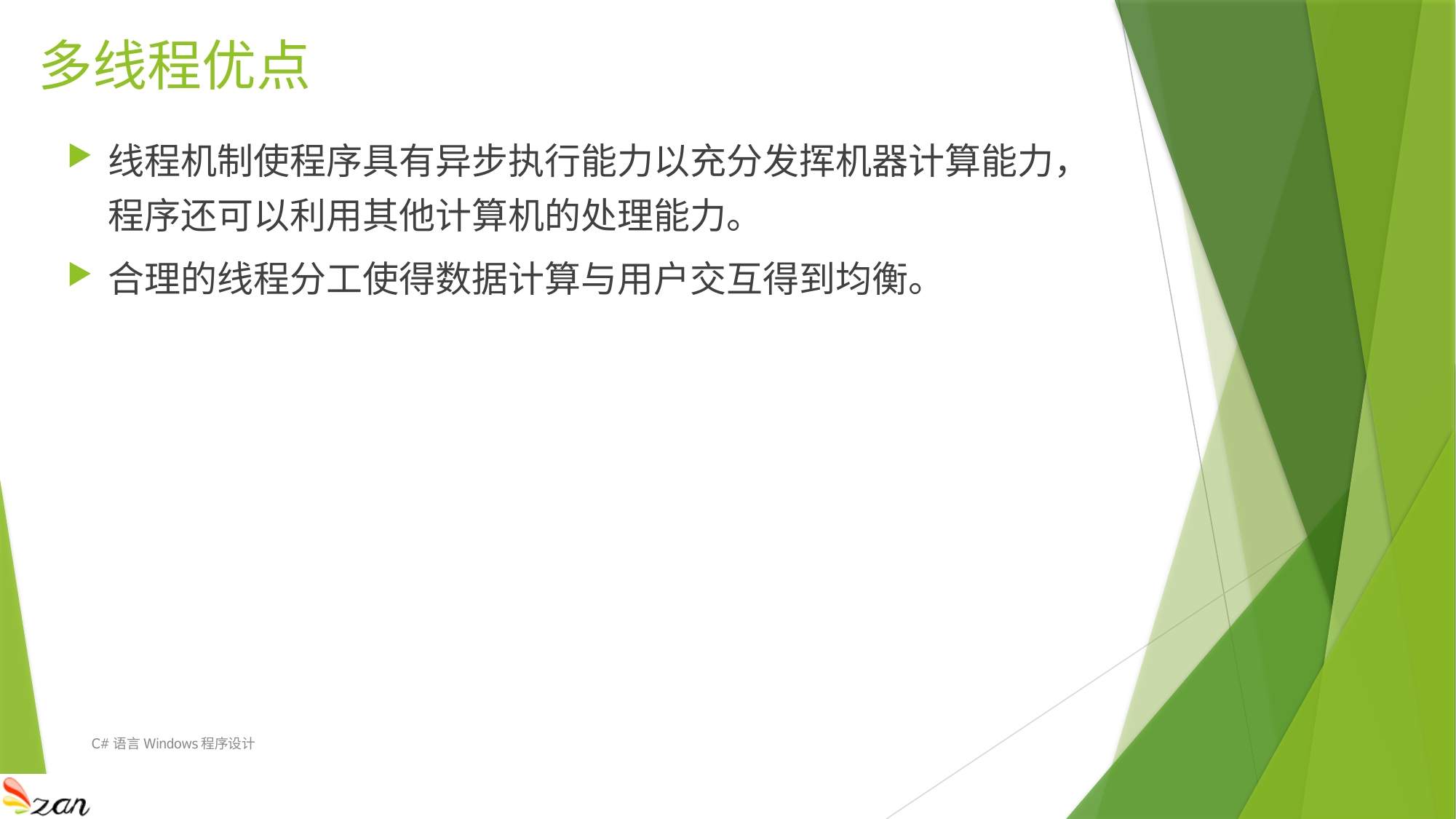

# 多线程优点
线程机制使程序具有异步执行能力以充分发挥机器计算能力，程序还可以利用其他计算机的处理能力。
合理的线程分工使得数据计算与用户交互得到均衡。
C#语言Windows程序设计